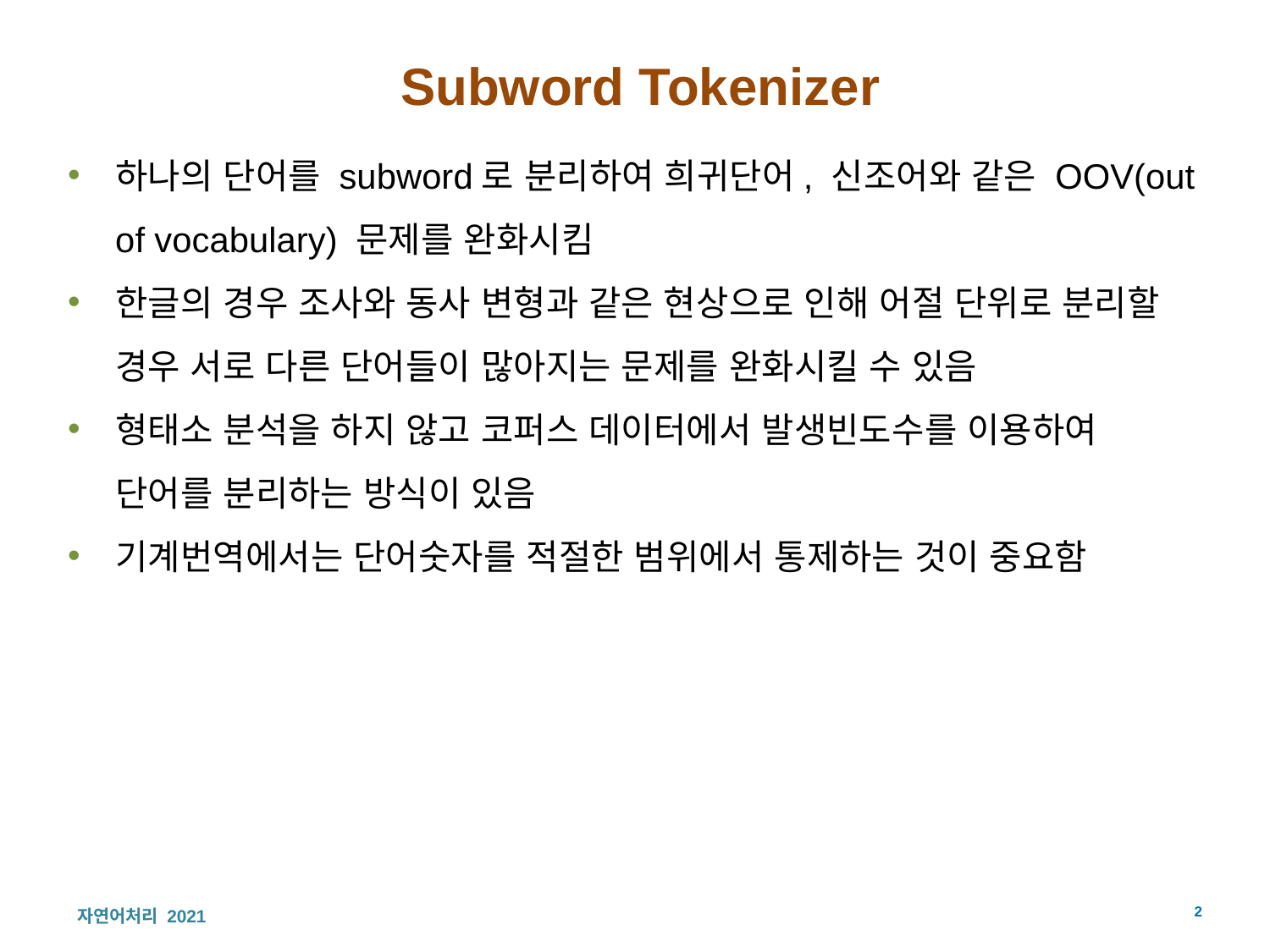

# Subword Tokenizer
하나의 단어를 subword로 분리하여 희귀단어, 신조어와 같은 OOV(out of vocabulary) 문제를 완화시킴
한글의 경우 조사와 동사 변형과 같은 현상으로 인해 어절 단위로 분리할 경우 서로 다른 단어들이 많아지는 문제를 완화시킬 수 있음
형태소 분석을 하지 않고 코퍼스 데이터에서 발생빈도수를 이용하여 단어를 분리하는 방식이 있음
기계번역에서는 단어숫자를 적절한 범위에서 통제하는 것이 중요함